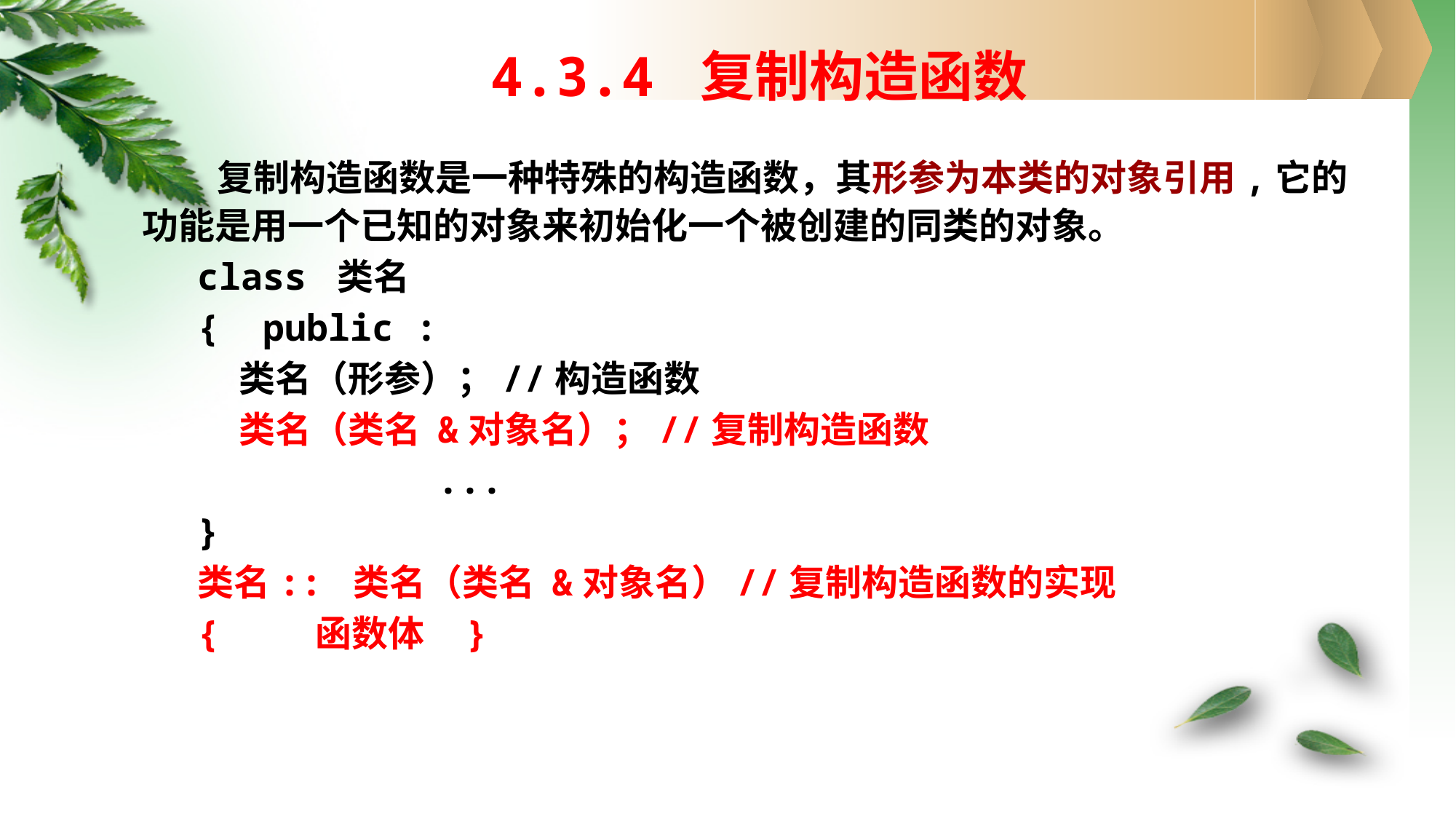

# 4.3.4 复制构造函数
   复制构造函数是一种特殊的构造函数，其形参为本类的对象引用,它的功能是用一个已知的对象来初始化一个被创建的同类的对象。
class 类名
{  public :
    类名（形参）；//构造函数
    类名（类名 &对象名）；//复制构造函数
           ...
}
类名:: 类名（类名 &对象名）//复制构造函数的实现
{    函数体    }